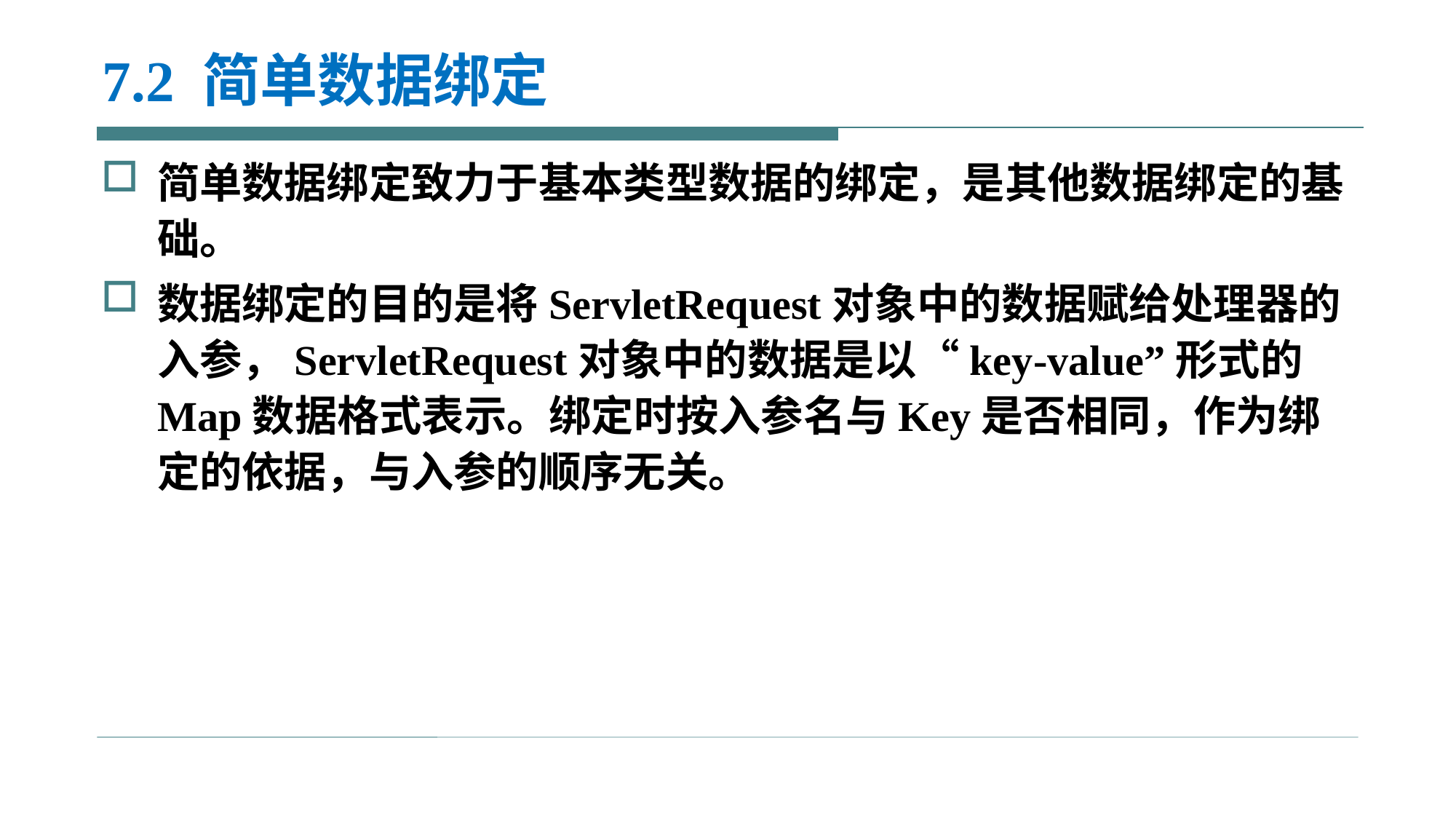

# 7.2 简单数据绑定
简单数据绑定致力于基本类型数据的绑定，是其他数据绑定的基础。
数据绑定的目的是将ServletRequest对象中的数据赋给处理器的入参，ServletRequest对象中的数据是以“key-value”形式的Map数据格式表示。绑定时按入参名与Key是否相同，作为绑定的依据，与入参的顺序无关。
6